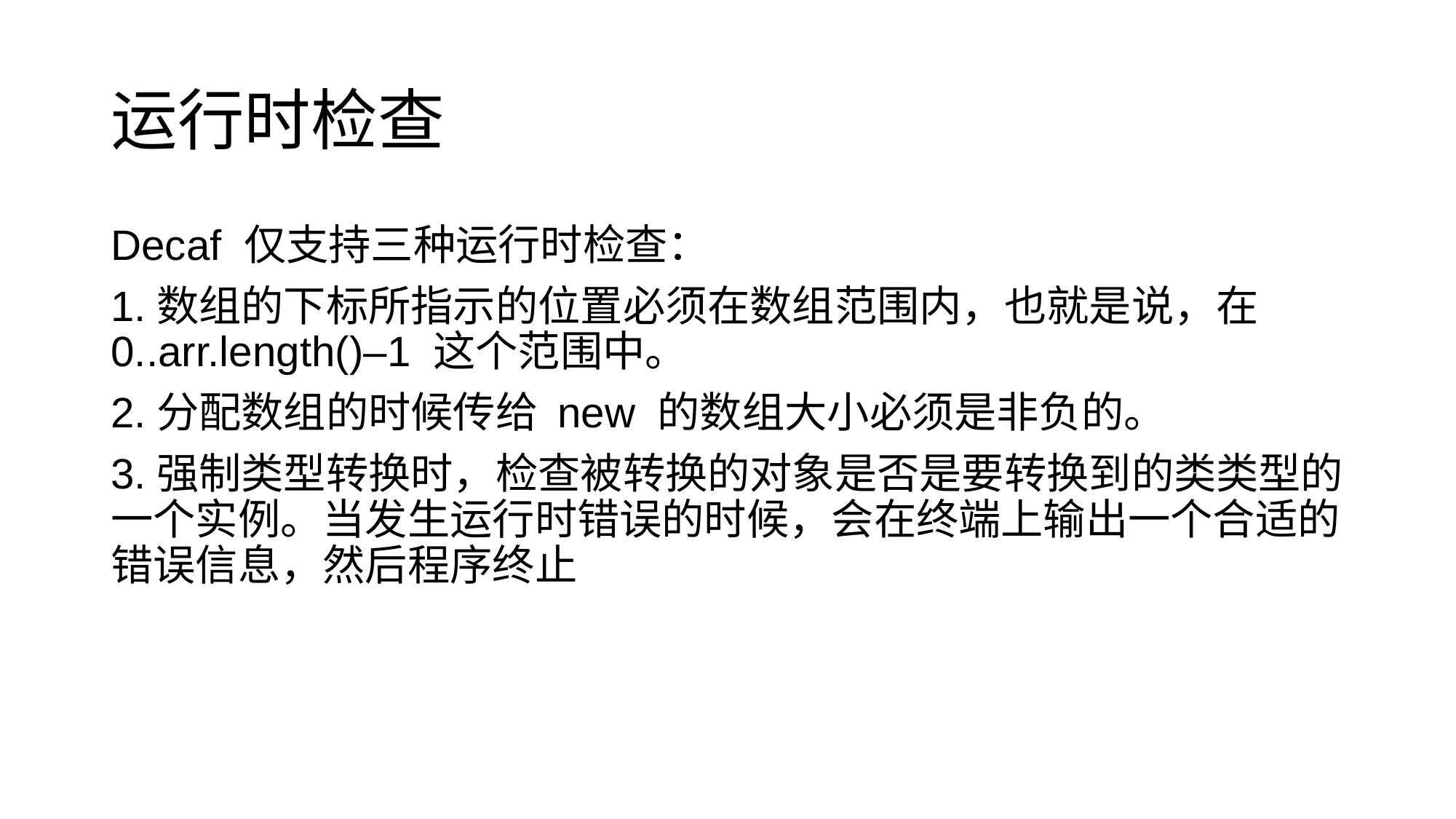

# 运行时检查
Decaf 仅支持三种运行时检查：
1.数组的下标所指示的位置必须在数组范围内，也就是说，在0..arr.length()–1 这个范围中。
2.分配数组的时候传给 new 的数组大小必须是非负的。
3.强制类型转换时，检查被转换的对象是否是要转换到的类类型的一个实例。当发生运行时错误的时候，会在终端上输出一个合适的错误信息，然后程序终止